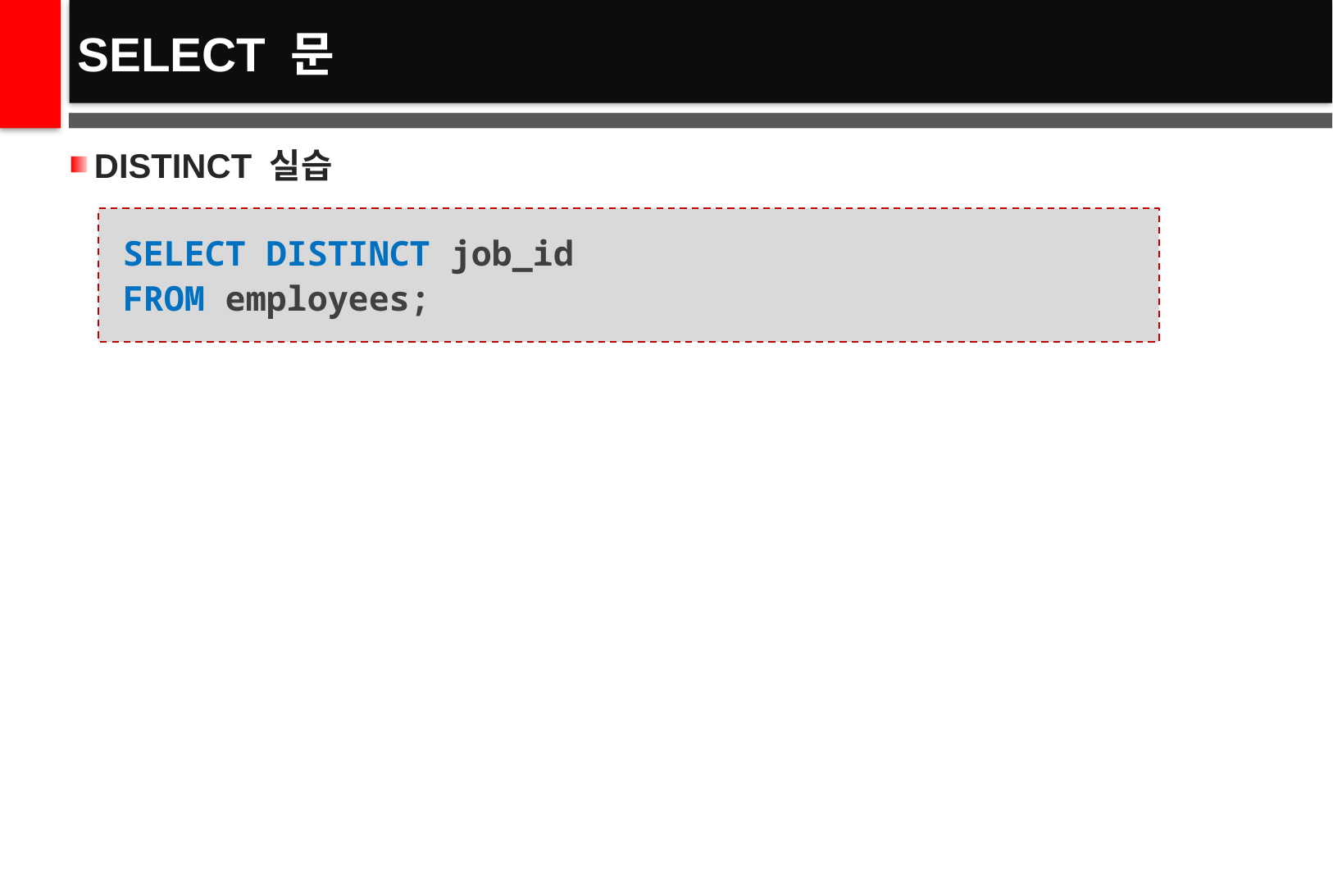

# SELECT 문
DISTINCT 실습
SELECT DISTINCT job_id
FROM employees;